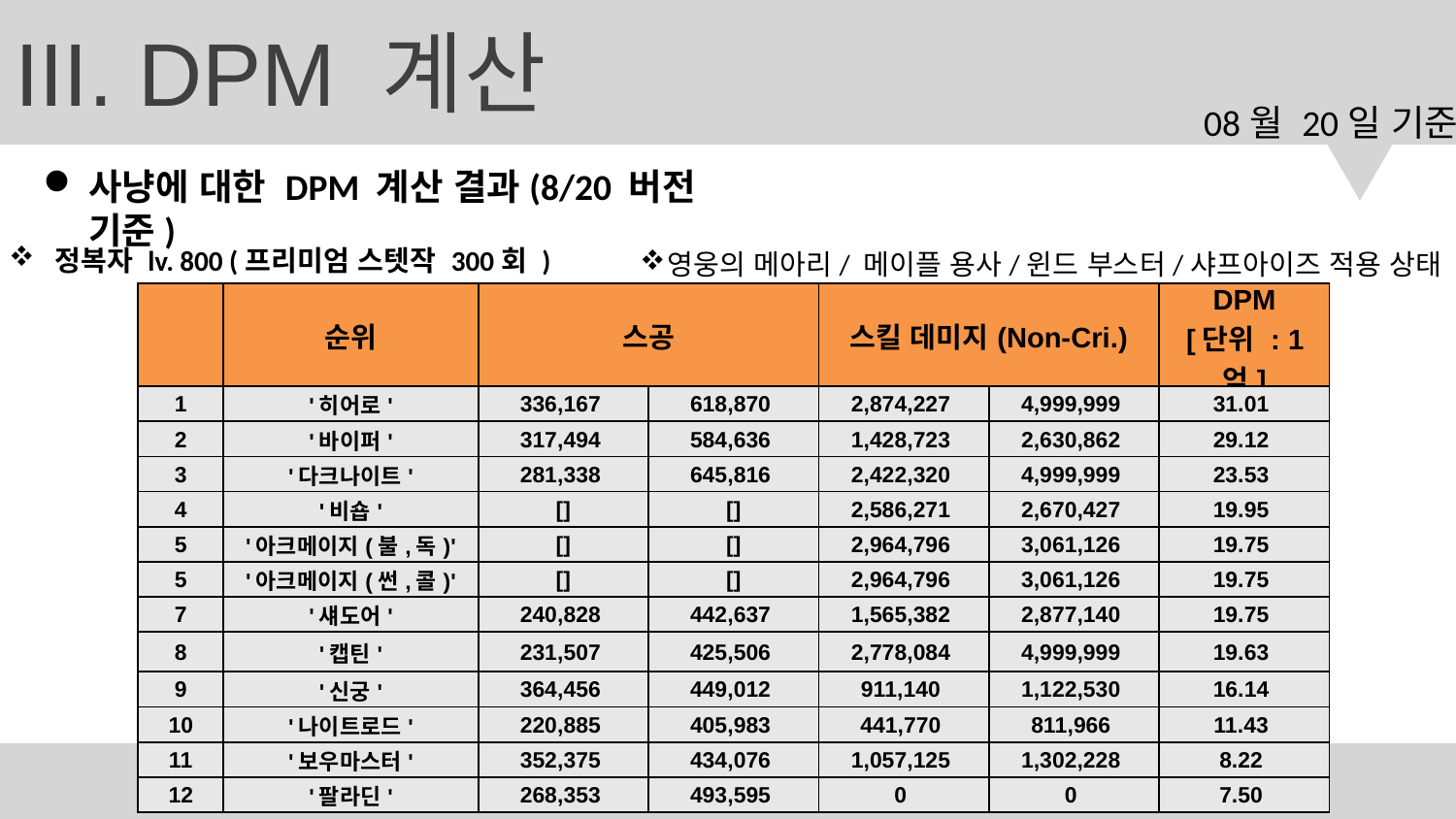

# III. DPM 계산
08월 20일 기준
사냥에 대한 DPM 계산 결과(8/20 버전 기준)
정복자 lv. 800 (프리미엄 스텟작 300회 )
영웅의 메아리/ 메이플 용사/윈드 부스터/샤프아이즈 적용 상태
|  | 순위 | 스공 |  | 스킬 데미지(Non-Cri.) |  | DPM [단위 : 1억] |
| --- | --- | --- | --- | --- | --- | --- |
| 1 | '히어로' | 336,167 | 618,870 | 2,874,227 | 4,999,999 | 31.01 |
| 2 | '바이퍼' | 317,494 | 584,636 | 1,428,723 | 2,630,862 | 29.12 |
| 3 | '다크나이트' | 281,338 | 645,816 | 2,422,320 | 4,999,999 | 23.53 |
| 4 | '비숍' | [] | [] | 2,586,271 | 2,670,427 | 19.95 |
| 5 | '아크메이지(불,독)' | [] | [] | 2,964,796 | 3,061,126 | 19.75 |
| 5 | '아크메이지(썬,콜)' | [] | [] | 2,964,796 | 3,061,126 | 19.75 |
| 7 | '섀도어' | 240,828 | 442,637 | 1,565,382 | 2,877,140 | 19.75 |
| 8 | '캡틴' | 231,507 | 425,506 | 2,778,084 | 4,999,999 | 19.63 |
| 9 | '신궁' | 364,456 | 449,012 | 911,140 | 1,122,530 | 16.14 |
| 10 | '나이트로드' | 220,885 | 405,983 | 441,770 | 811,966 | 11.43 |
| 11 | '보우마스터' | 352,375 | 434,076 | 1,057,125 | 1,302,228 | 8.22 |
| 12 | '팔라딘' | 268,353 | 493,595 | 0 | 0 | 7.50 |